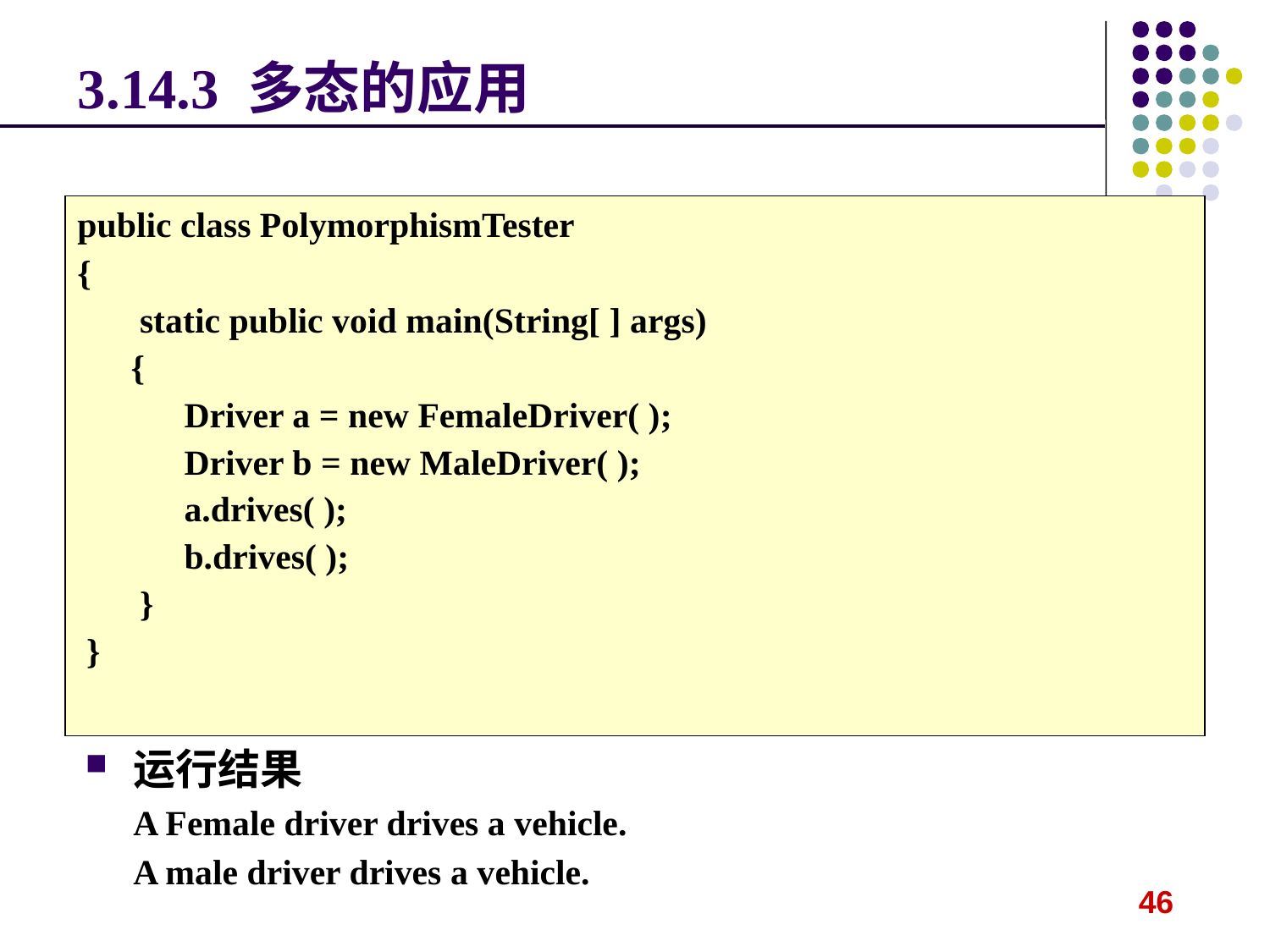

# 3.14.3 多态的应用
public class PolymorphismTester
{
       static public void main(String[ ] args)
      {
            Driver a = new FemaleDriver( );
            Driver b = new MaleDriver( );
            a.drives( );
            b.drives( );
       }
 }
运行结果
A Female driver drives a vehicle.
A male driver drives a vehicle.